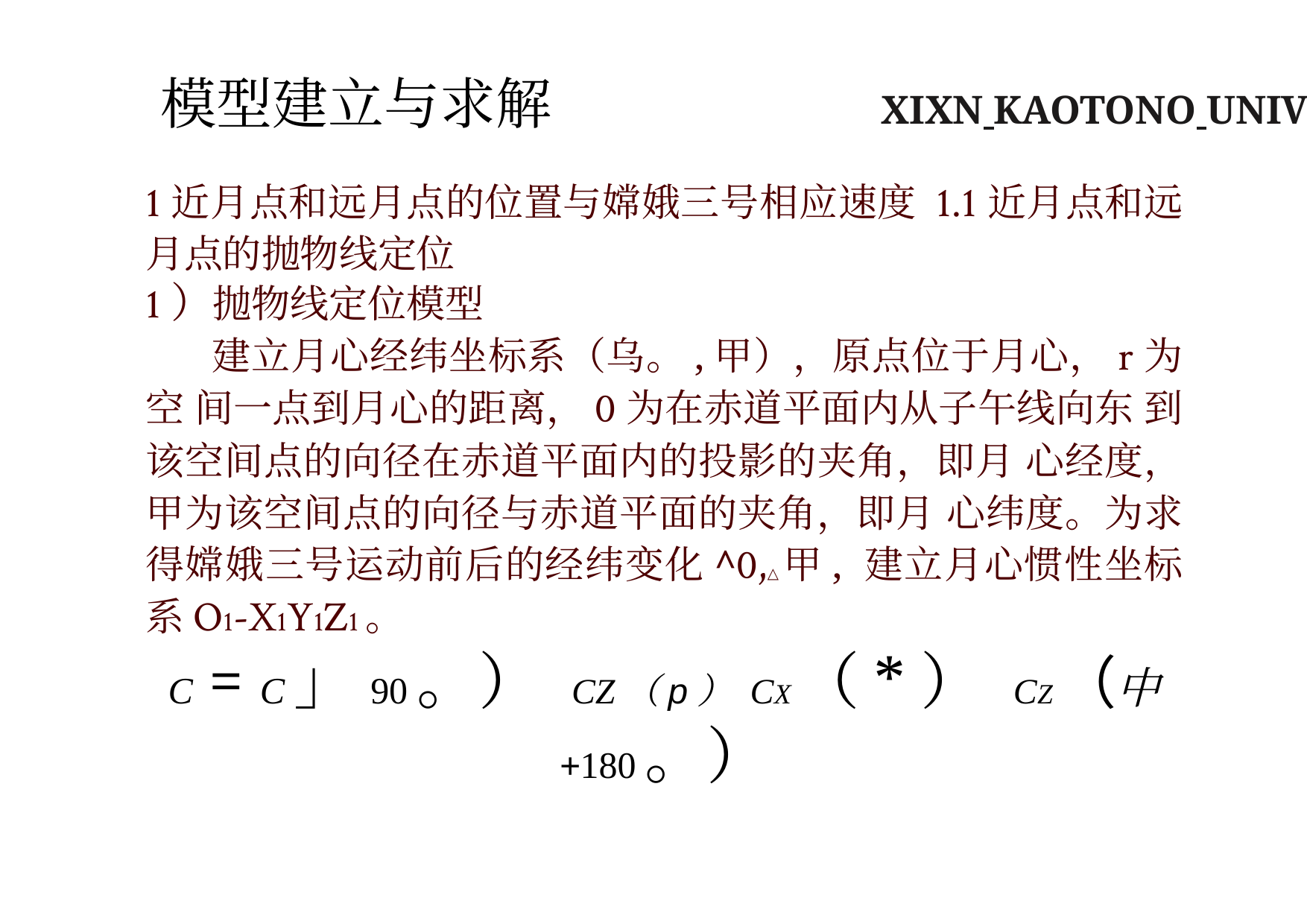

模型建立与求解                      XIXN KAOTONO UNIV6RSI^<
1近月点和远月点的位置与嫦娥三号相应速度 1.1近月点和远月点的抛物线定位
1）抛物线定位模型
建立月心经纬坐标系（乌。,甲），原点位于月心，r为空 间一点到月心的距离，0为在赤道平面内从子午线向东 到该空间点的向径在赤道平面内的投影的夹角，即月 心经度，甲为该空间点的向径与赤道平面的夹角，即月 心纬度。为求得嫦娥三号运动前后的经纬变化^0,△甲, 建立月心惯性坐标系O1-X1Y1Z1。
C = C」90。） Cz（p） Cx（*） Cz（中 +180。）